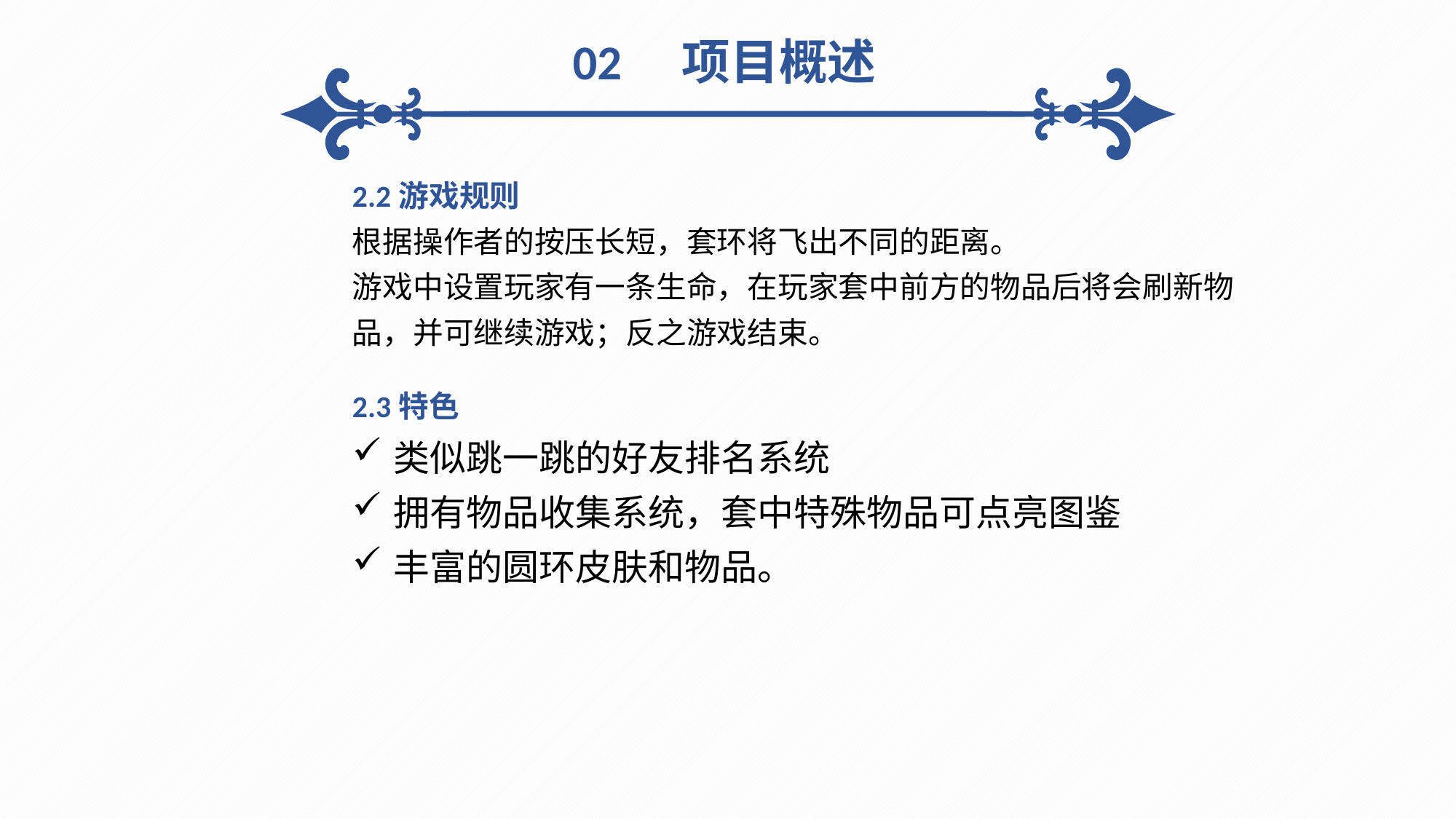

02	项目概述

2.2游戏规则
根据操作者的按压长短，套环将飞出不同的距离。
游戏中设置玩家有一条生命，在玩家套中前方的物品后将会刷新物品，并可继续游戏；反之游戏结束。
2.3特色
类似跳一跳的好友排名系统
拥有物品收集系统，套中特殊物品可点亮图鉴
丰富的圆环皮肤和物品。